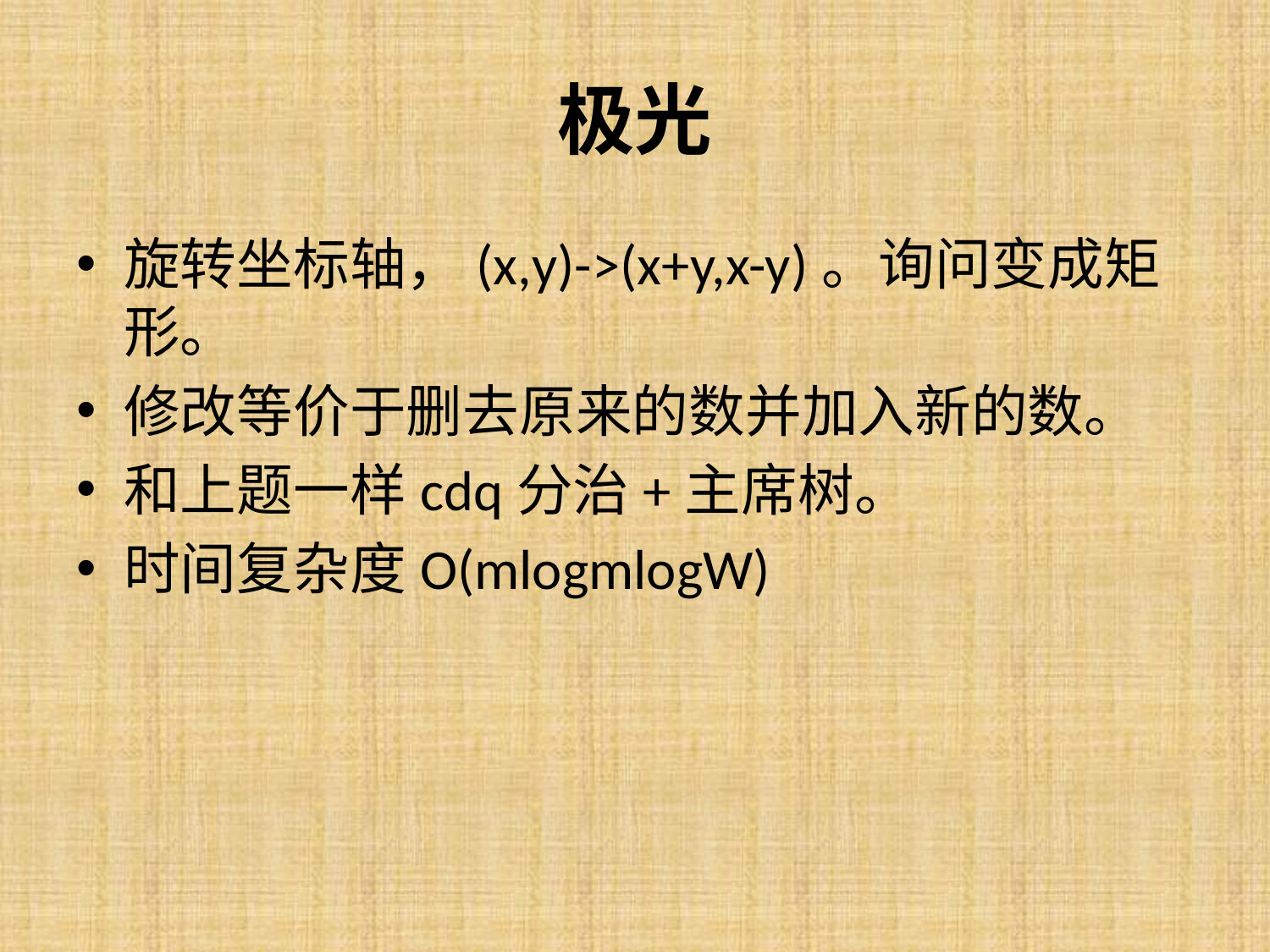

# 极光
旋转坐标轴，(x,y)->(x+y,x-y)。询问变成矩形。
修改等价于删去原来的数并加入新的数。
和上题一样cdq分治+主席树。
时间复杂度O(mlogmlogW)